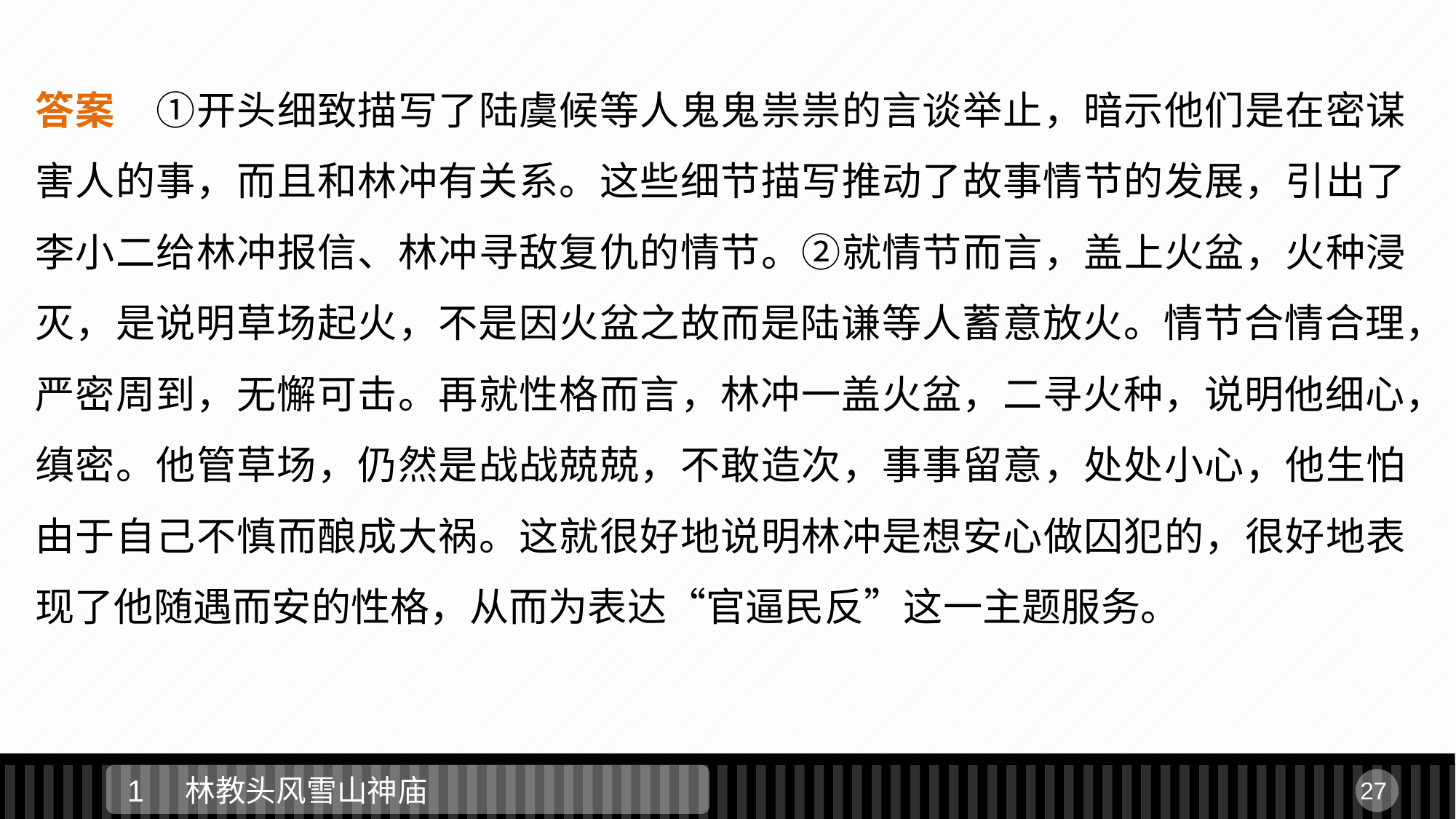

答案　①开头细致描写了陆虞候等人鬼鬼祟祟的言谈举止，暗示他们是在密谋害人的事，而且和林冲有关系。这些细节描写推动了故事情节的发展，引出了李小二给林冲报信、林冲寻敌复仇的情节。②就情节而言，盖上火盆，火种浸灭，是说明草场起火，不是因火盆之故而是陆谦等人蓄意放火。情节合情合理，严密周到，无懈可击。再就性格而言，林冲一盖火盆，二寻火种，说明他细心，缜密。他管草场，仍然是战战兢兢，不敢造次，事事留意，处处小心，他生怕由于自己不慎而酿成大祸。这就很好地说明林冲是想安心做囚犯的，很好地表现了他随遇而安的性格，从而为表达“官逼民反”这一主题服务。